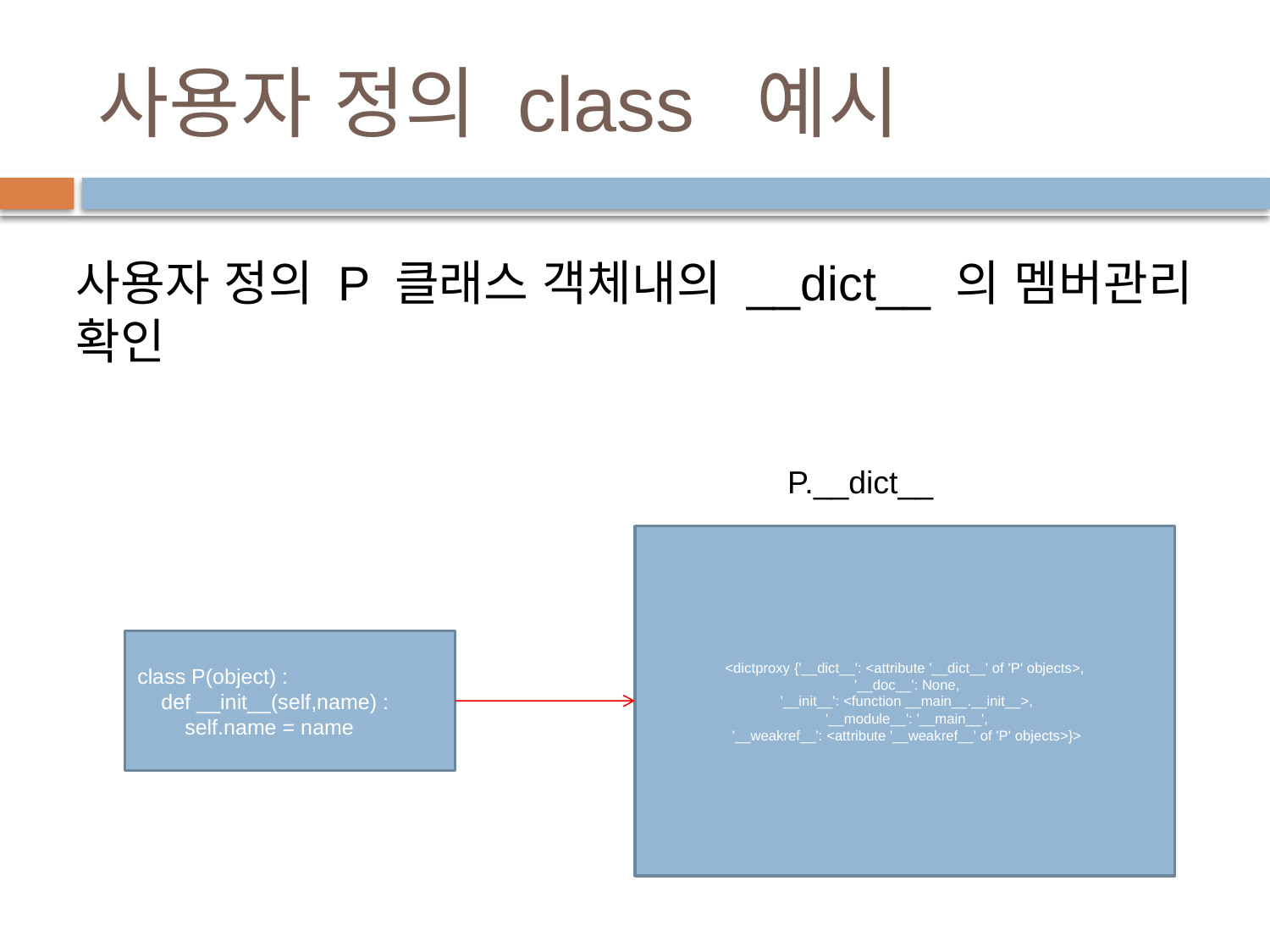

# 사용자 정의 class  예시
사용자 정의 P 클래스 객체내의 __dict__ 의 멤버관리 확인
P.__dict__
<dictproxy {'__dict__': <attribute '__dict__' of 'P' objects>,
 '__doc__': None,
 '__init__': <function __main__.__init__>,
 '__module__': '__main__',
 '__weakref__': <attribute '__weakref__' of 'P' objects>}>
class P(object) :
    def __init__(self,name) :
        self.name = name